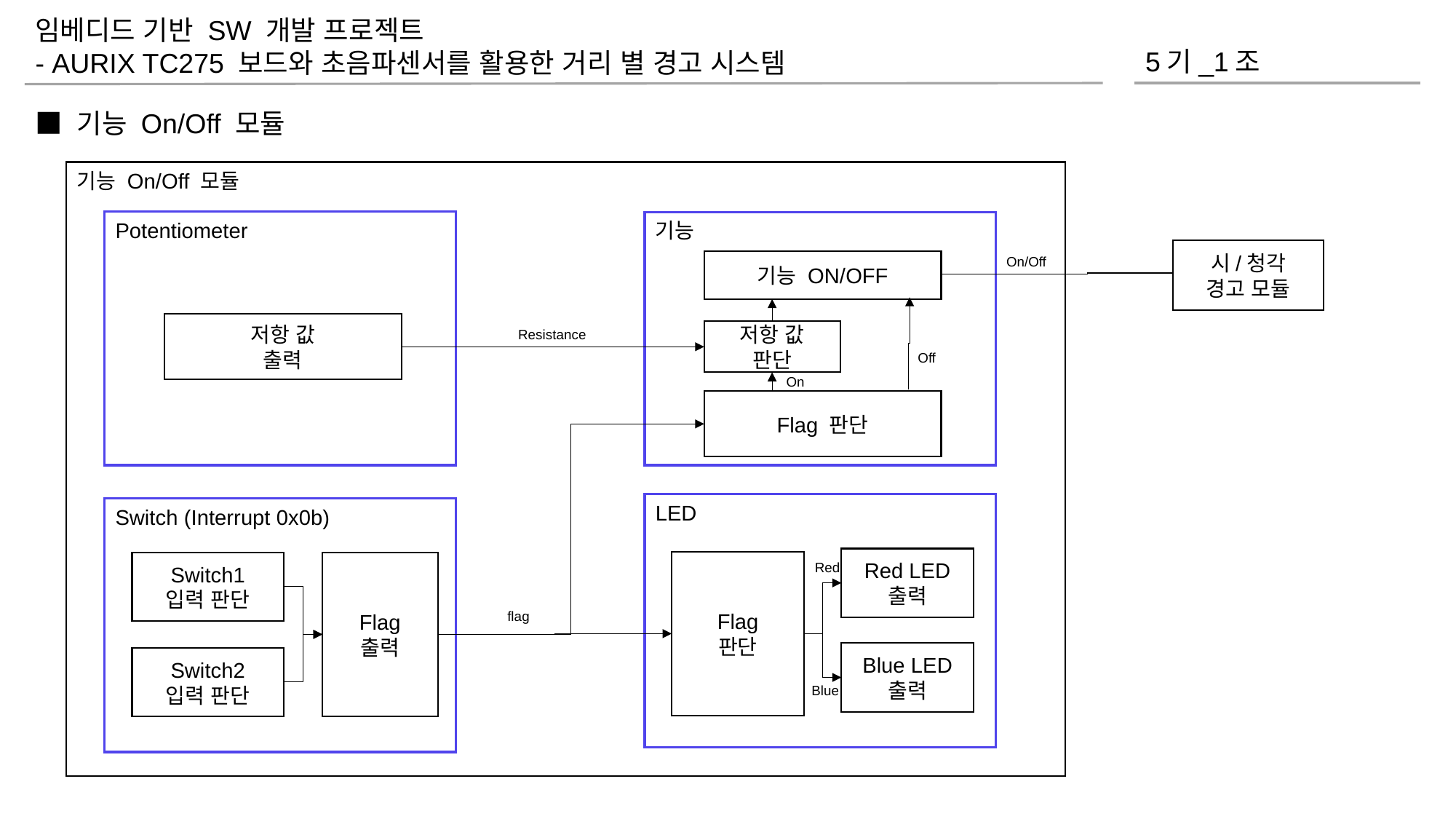

임베디드 기반 SW 개발 프로젝트
- AURIX TC275 보드와 초음파센서를 활용한 거리 별 경고 시스템
5기_1조
■ 기능 On/Off 모듈
기능 On/Off 모듈
Potentiometer
5기_1조
기능
시/청각
경고 모듈
On/Off
기능 ON/OFF
저항 값
출력
Resistance
저항 값
판단
Off
On
Flag 판단
LED
Switch (Interrupt 0x0b)
Red LED
출력
Flag
판단
Switch1
입력 판단
Flag
출력
Red
flag
Blue LED
출력
Switch2
입력 판단
Blue